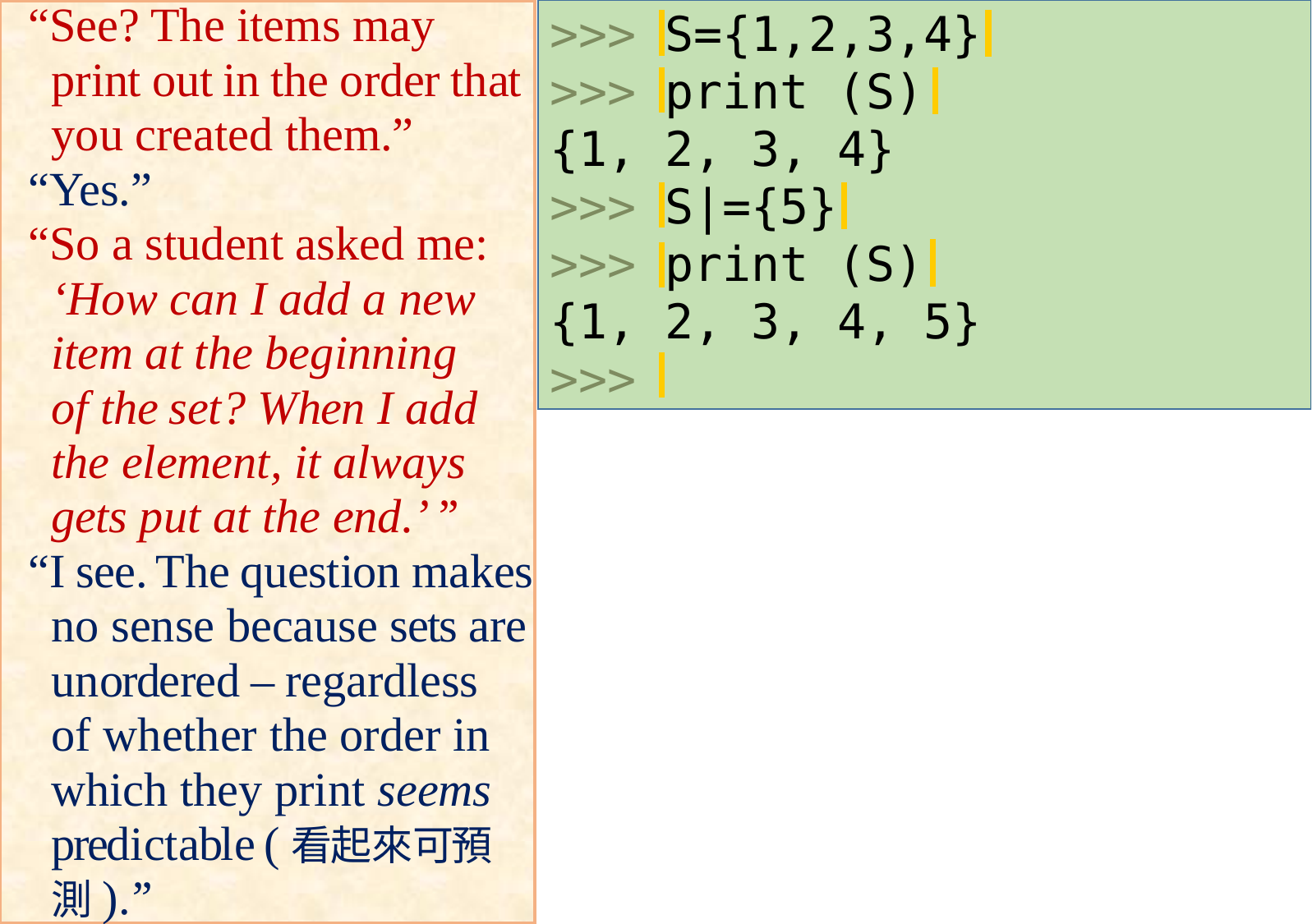

>>>
>>>

>>>
>>>

>>>
    S={1,2,3,4}
    print (S)
{1, 2, 3, 4}
    S|={5}
    print (S)
{1, 2, 3, 4, 5}

“See? The items may
print out in the order that you created them.”
“Yes.”
“So a student asked me: ‘How can I add a new
item at the beginning
of the set? When I add
the element, it always  gets put at the end.’ ’’
“I see. The question makes no sense because sets are unordered – regardless
of whether the order in which they print seems predictable (看起來可預測).’’